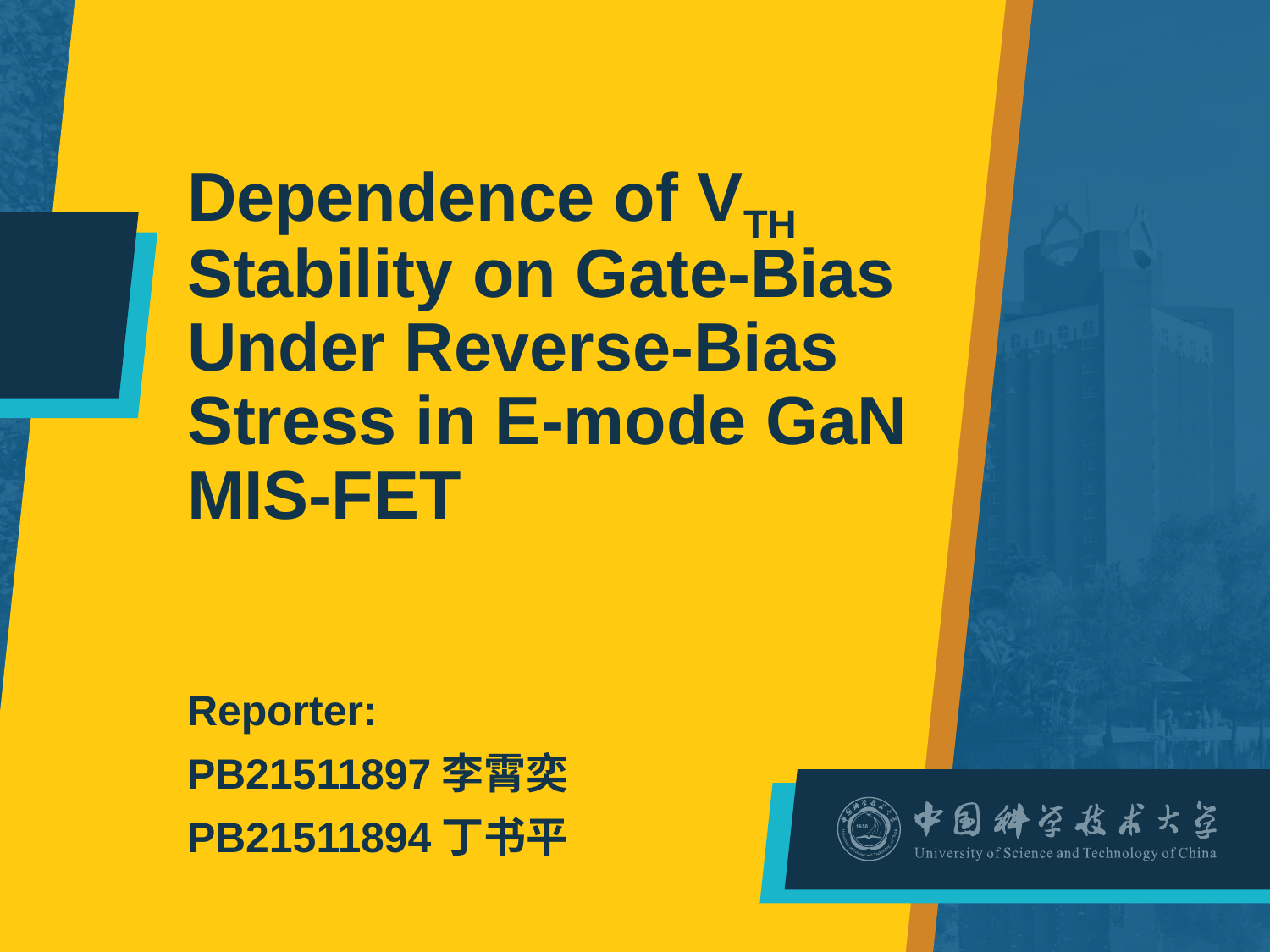

# Dependence of VTH Stability on Gate-Bias Under Reverse-Bias Stress in E-mode GaN MIS-FET
Reporter:
PB21511897	李霄奕
PB21511894	丁书平